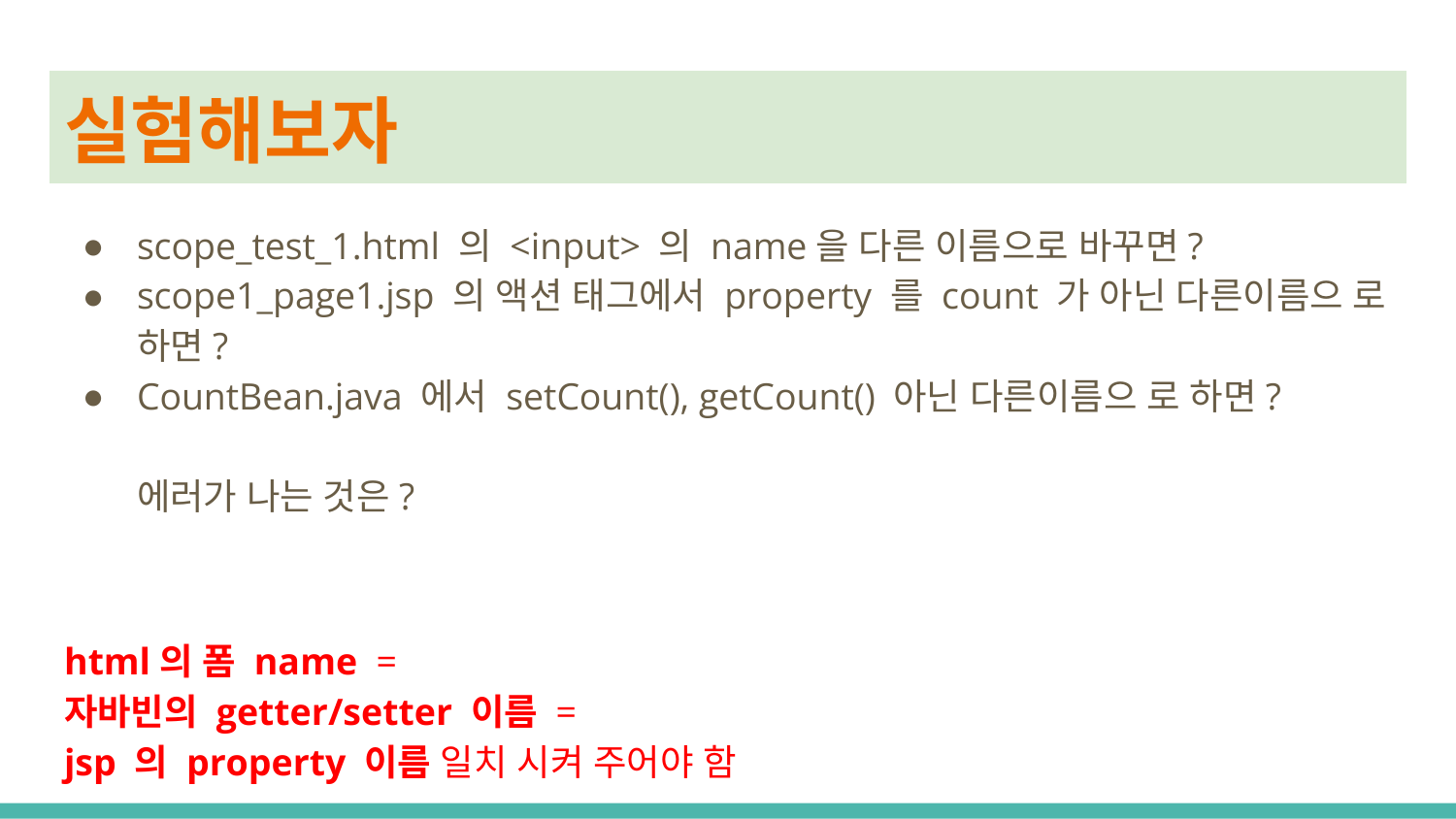

# 실험해보자
scope_test_1.html 의 <input> 의 name을 다른 이름으로 바꾸면?
scope1_page1.jsp 의 액션 태그에서 property 를 count 가 아닌 다른이름으 로 하면?
CountBean.java 에서 setCount(), getCount() 아닌 다른이름으 로 하면?
에러가 나는 것은?

html의 폼 name  =
자바빈의 getter/setter 이름 =
jsp 의 property 이름 일치 시켜 주어야 함